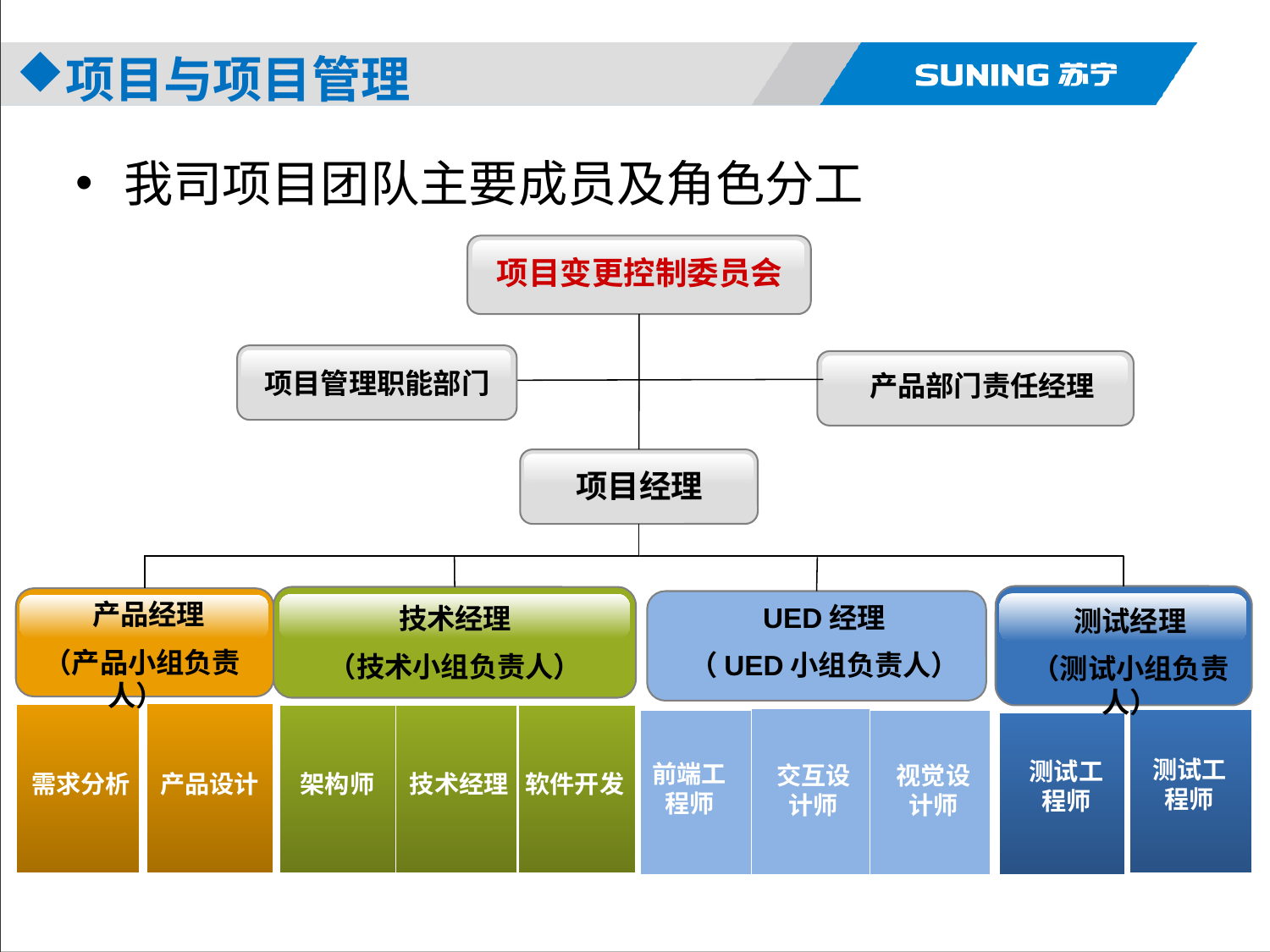

项目与项目管理
我司项目团队主要成员及角色分工

项目变更控制委员会

项目管理职能部门
产品部门责任经理

项目经理

   产品经理
 （产品小组负责人）

UED经理
（UED小组负责人）
技术经理
（技术小组负责人）
测试经理
（测试小组负责人）

测试工程师
测试工程师
前端工程师
交互设计师
视觉设计师
    需求分析
产品设计
架构师
技术经理
软件开发